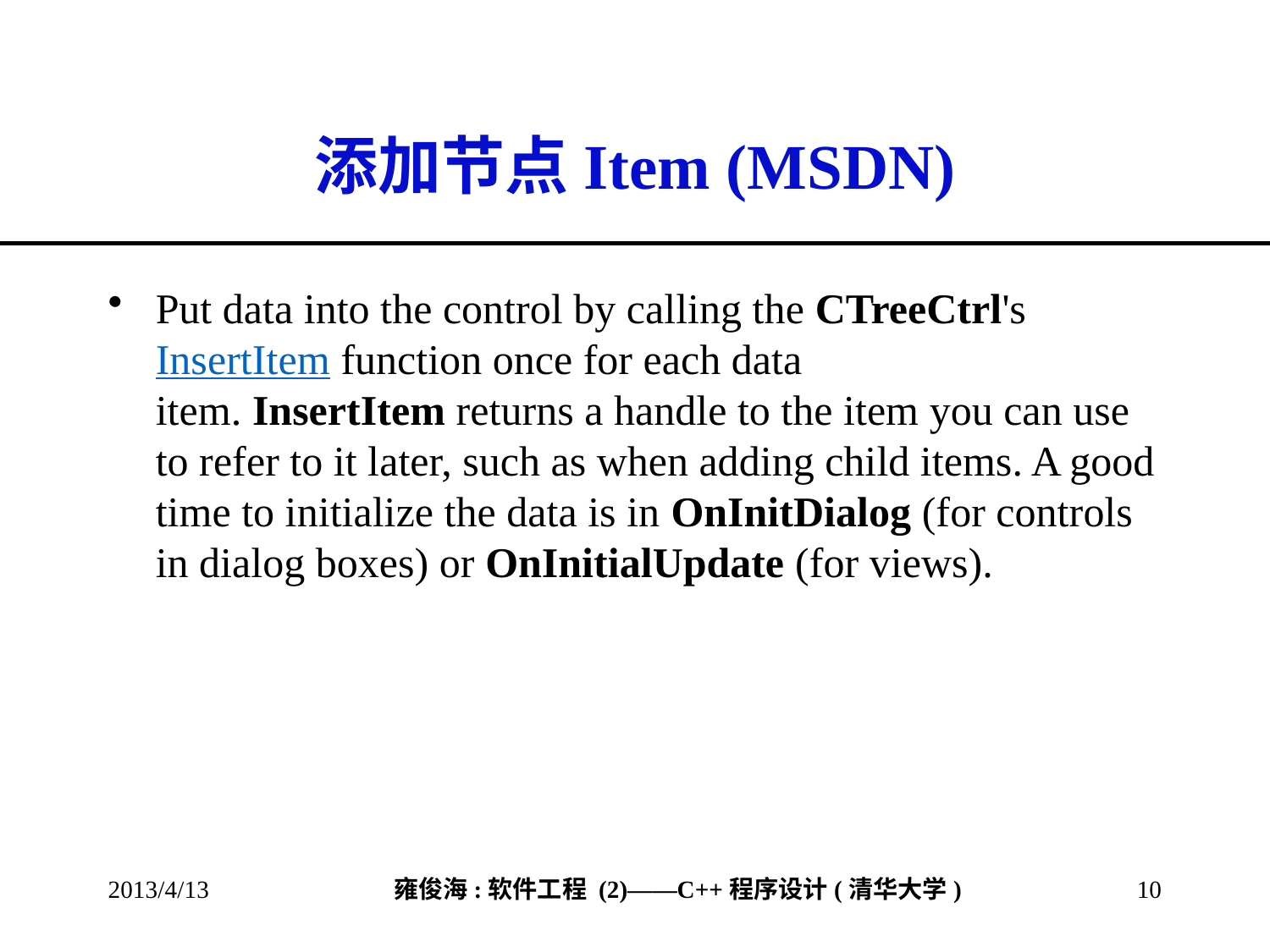

# 添加节点Item (MSDN)
Put data into the control by calling the CTreeCtrl's InsertItem function once for each data item. InsertItem returns a handle to the item you can use to refer to it later, such as when adding child items. A good time to initialize the data is in OnInitDialog (for controls in dialog boxes) or OnInitialUpdate (for views).

2013/4/13
10